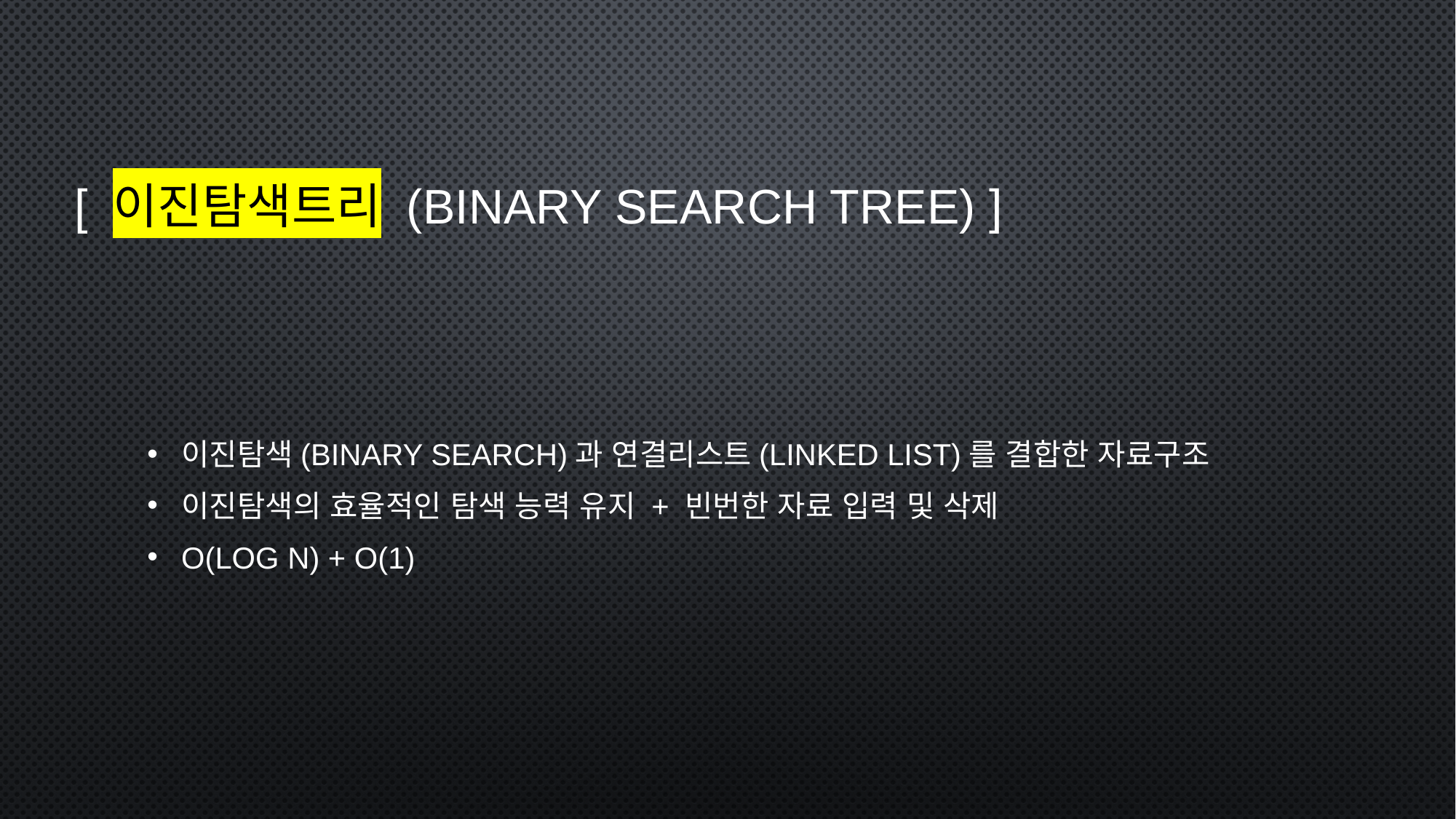

# [ 이진탐색트리 (BINARY SEARCH TREE) ]
이진탐색(binary search)과 연결리스트(linked list)를 결합한 자료구조
이진탐색의 효율적인 탐색 능력 유지 + 빈번한 자료 입력 및 삭제
O(log n) + O(1)